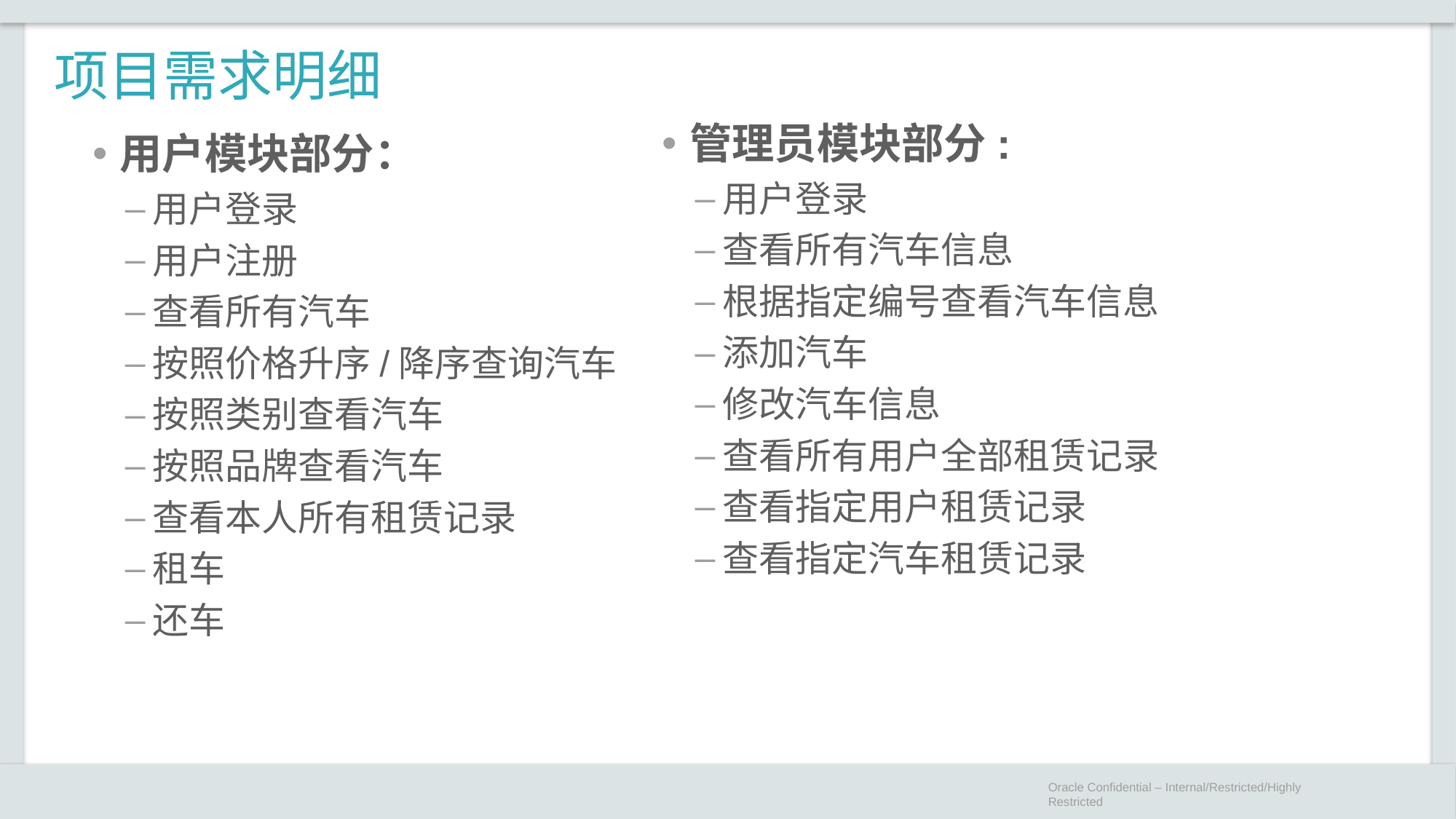

# 项目需求明细
管理员模块部分:
用户登录
查看所有汽车信息
根据指定编号查看汽车信息
添加汽车
修改汽车信息
查看所有用户全部租赁记录
查看指定用户租赁记录
查看指定汽车租赁记录

用户模块部分：
用户登录
用户注册
查看所有汽车
按照价格升序/降序查询汽车
按照类别查看汽车
按照品牌查看汽车
查看本人所有租赁记录
租车
还车

Oracle Confidential – Internal/Restricted/Highly Restricted
4